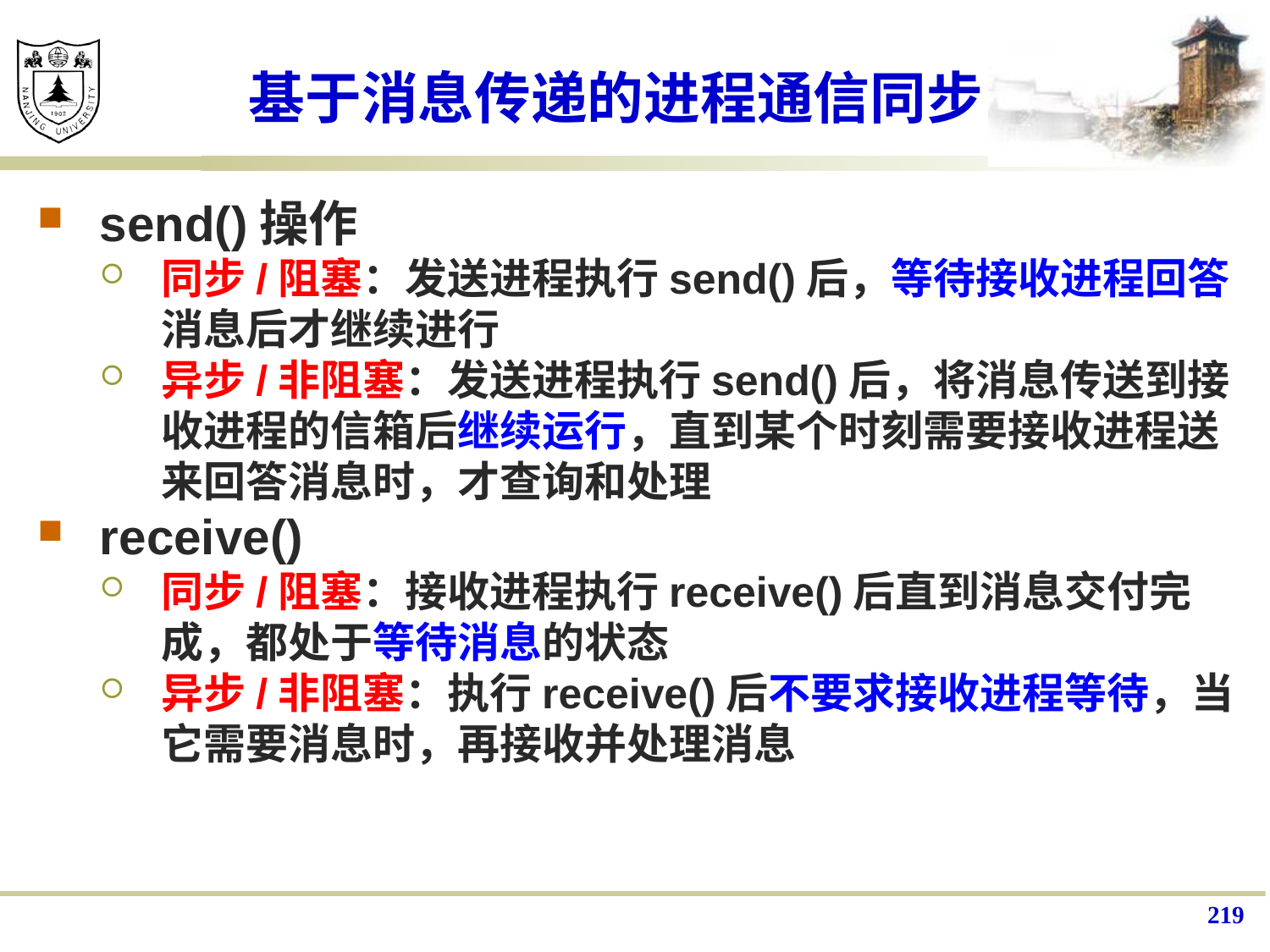

# 基于消息传递的进程通信同步
send()操作
同步/阻塞：发送进程执行send()后，等待接收进程回答消息后才继续进行
异步/非阻塞：发送进程执行send()后，将消息传送到接收进程的信箱后继续运行，直到某个时刻需要接收进程送来回答消息时，才查询和处理
receive()
同步/阻塞：接收进程执行receive()后直到消息交付完成，都处于等待消息的状态
异步/非阻塞：执行receive()后不要求接收进程等待，当它需要消息时，再接收并处理消息
219